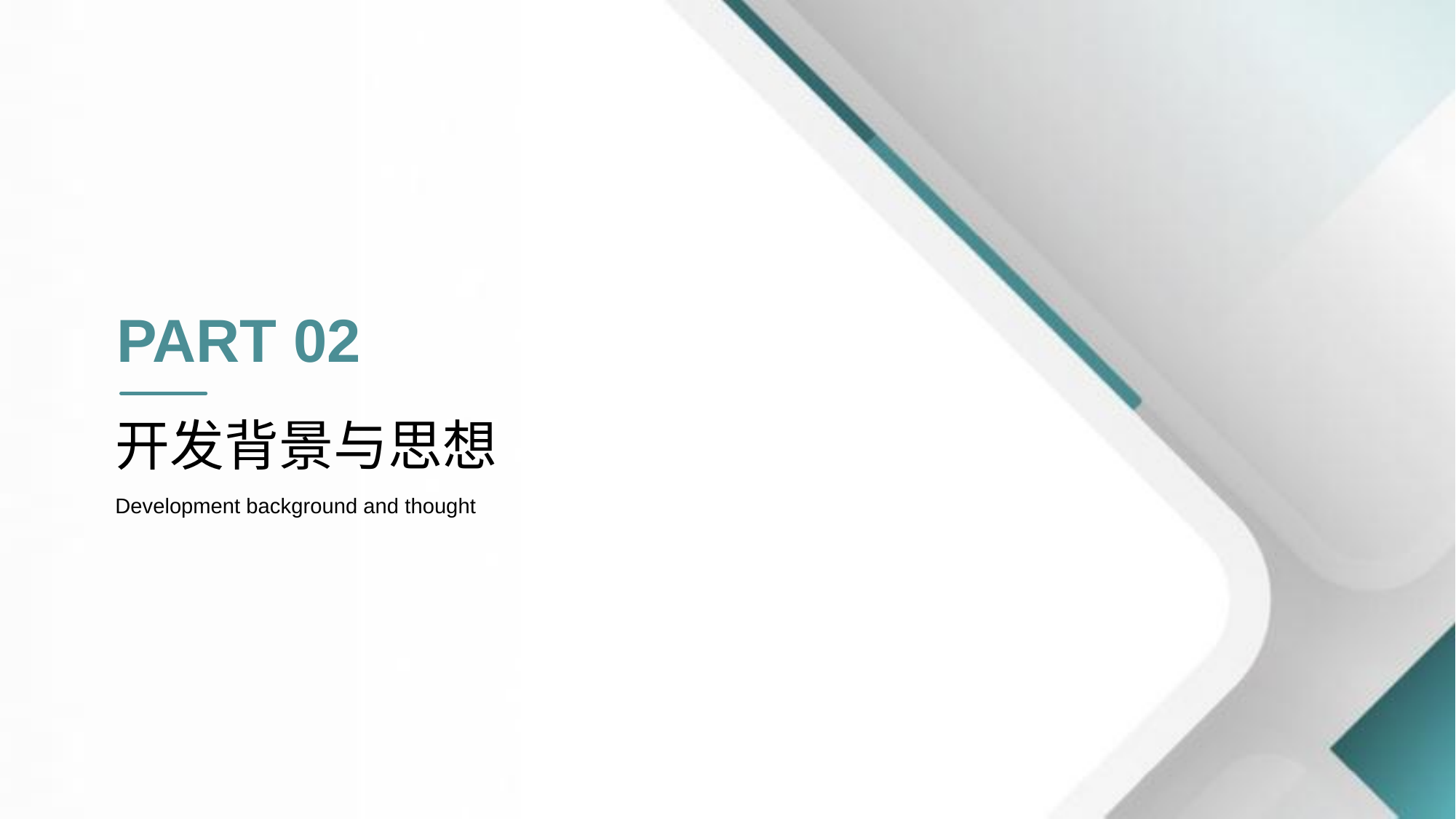

PART 02
开发背景与思想
Development background and thought